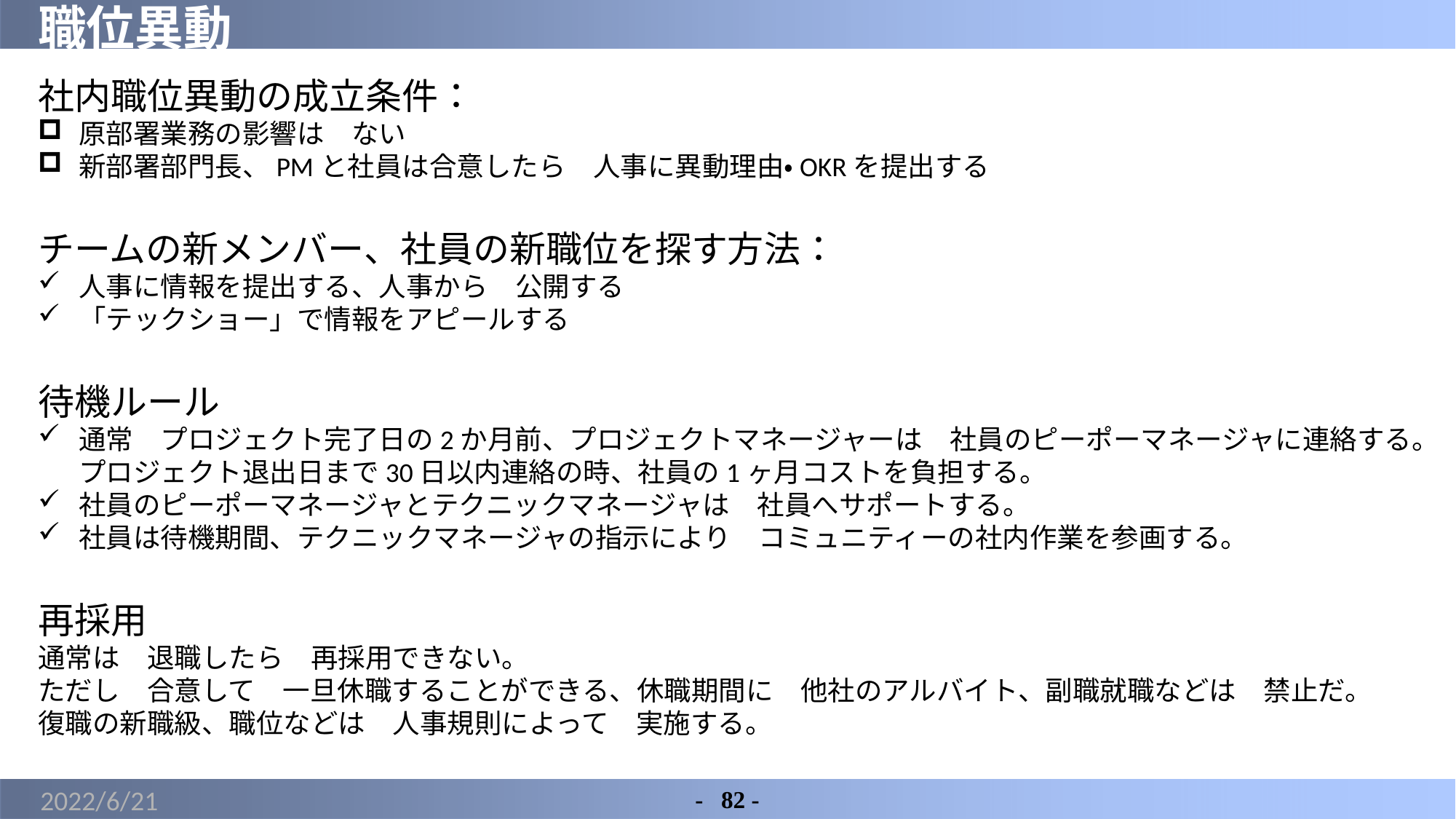

# 職位異動
社内職位異動の成立条件：
原部署業務の影響は　ない
新部署部門長、PMと社員は合意したら　人事に異動理由・OKRを提出する

チームの新メンバー、社員の新職位を探す方法：
人事に情報を提出する、人事から　公開する
「テックショー」で情報をアピールする

待機ルール
通常　プロジェクト完了日の2か月前、プロジェクトマネージャーは　社員のピーポーマネージャに連絡する。プロジェクト退出日まで30日以内連絡の時、社員の1ヶ月コストを負担する。
社員のピーポーマネージャとテクニックマネージャは　社員へサポートする。
社員は待機期間、テクニックマネージャの指示により　コミュニティーの社内作業を参画する。

再採用
通常は　退職したら　再採用できない。
ただし　合意して　一旦休職することができる、休職期間に　他社のアルバイト、副職就職などは　禁止だ。
復職の新職級、職位などは　人事規則によって　実施する。
2022/6/21
-	82 -